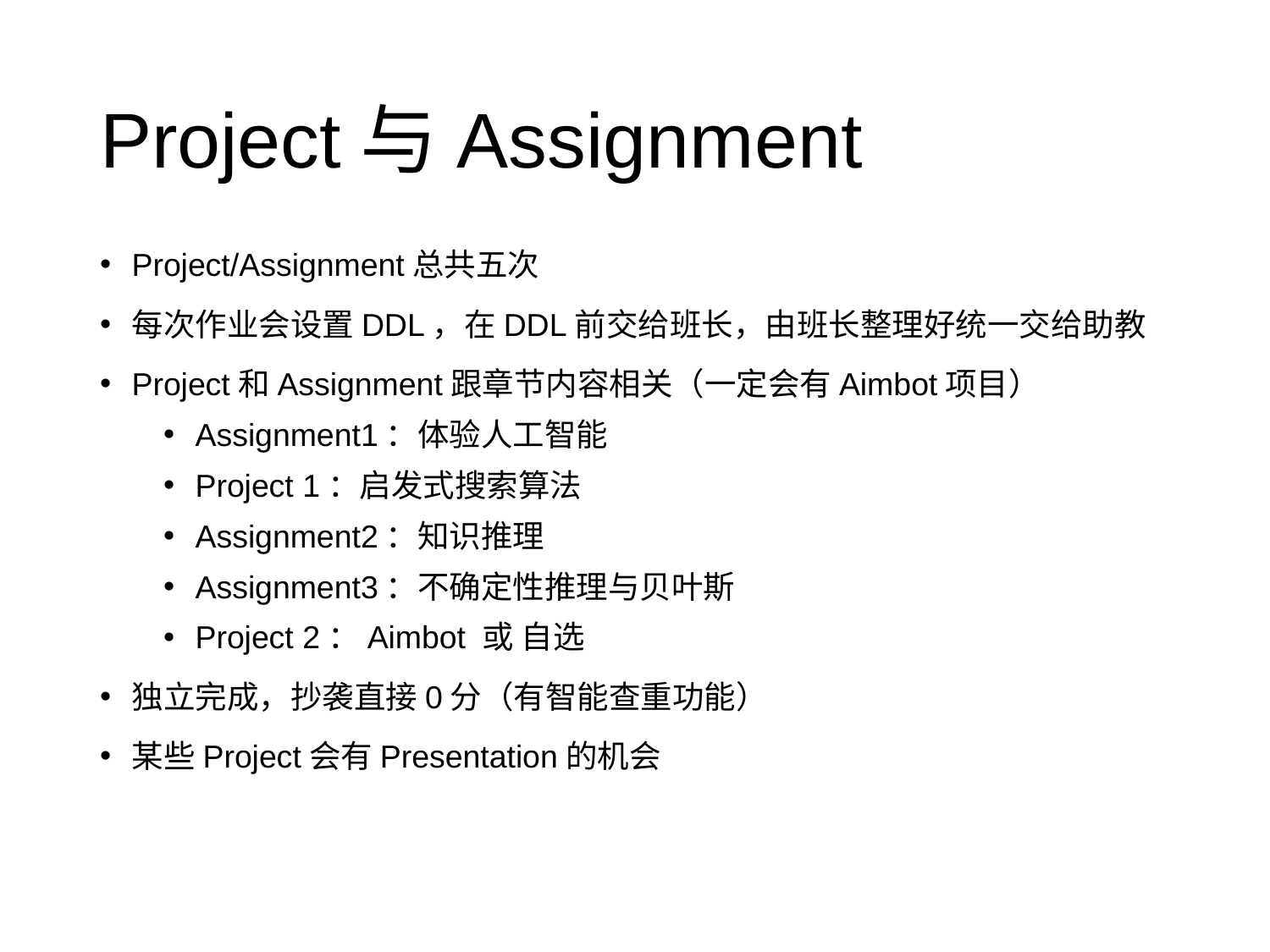

# Project与Assignment
Project/Assignment总共五次
每次作业会设置DDL，在DDL前交给班长，由班长整理好统一交给助教
Project和Assignment跟章节内容相关（一定会有Aimbot项目）
Assignment1：体验人工智能
Project 1：启发式搜索算法
Assignment2：知识推理
Assignment3：不确定性推理与贝叶斯
Project 2：Aimbot 或 自选
独立完成，抄袭直接0分（有智能查重功能）
某些Project会有Presentation的机会